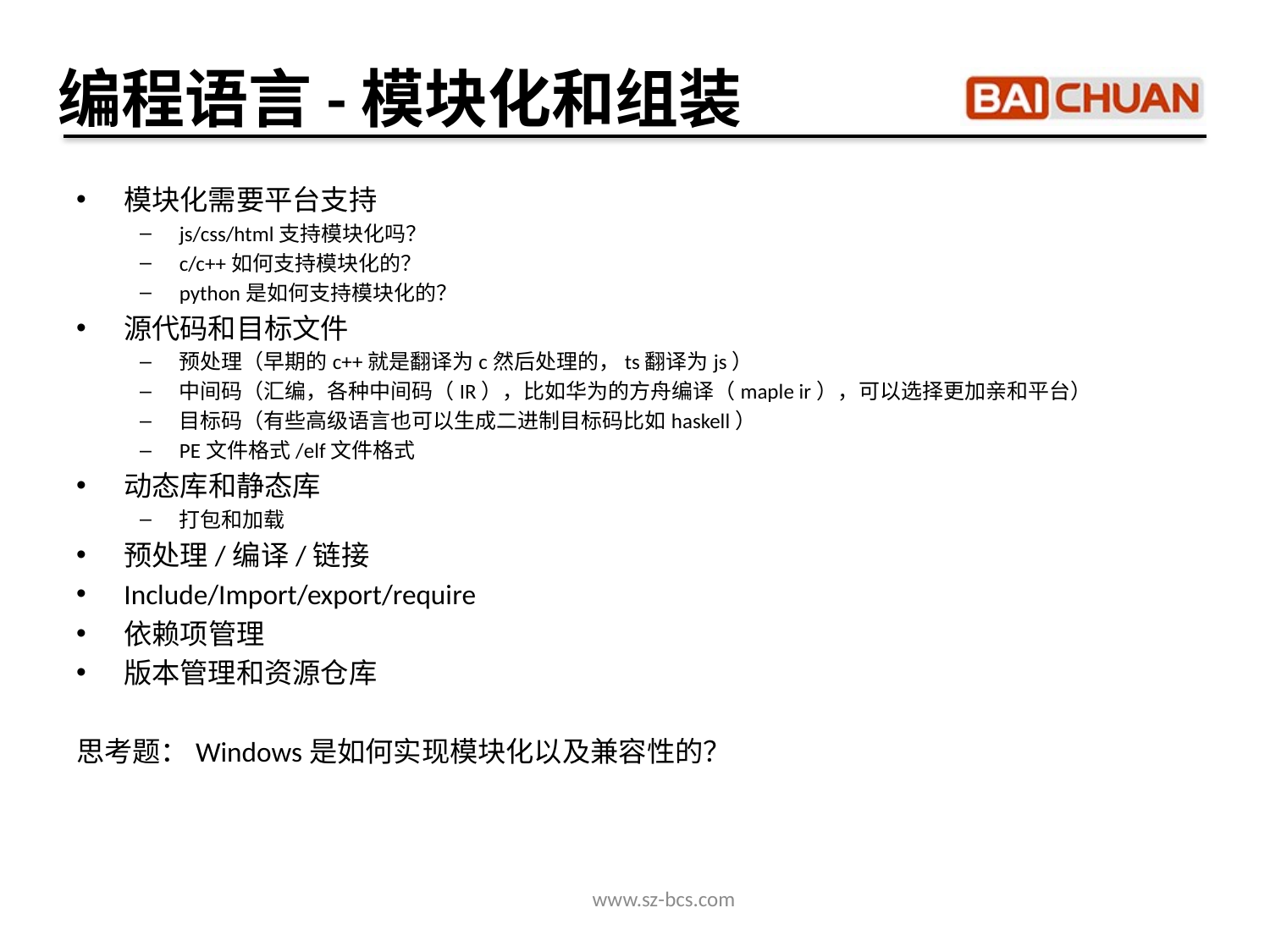

编程语言-模块化和组装
模块化需要平台支持
js/css/html支持模块化吗？
c/c++如何支持模块化的？
python是如何支持模块化的？
源代码和目标文件
预处理（早期的c++就是翻译为c然后处理的，ts翻译为js）
中间码（汇编，各种中间码（IR），比如华为的方舟编译（maple ir），可以选择更加亲和平台）
目标码（有些高级语言也可以生成二进制目标码比如haskell）
PE文件格式/elf文件格式
动态库和静态库
打包和加载
预处理/编译/链接
Include/Import/export/require
依赖项管理
版本管理和资源仓库

思考题：Windows是如何实现模块化以及兼容性的？

www.sz-bcs.com